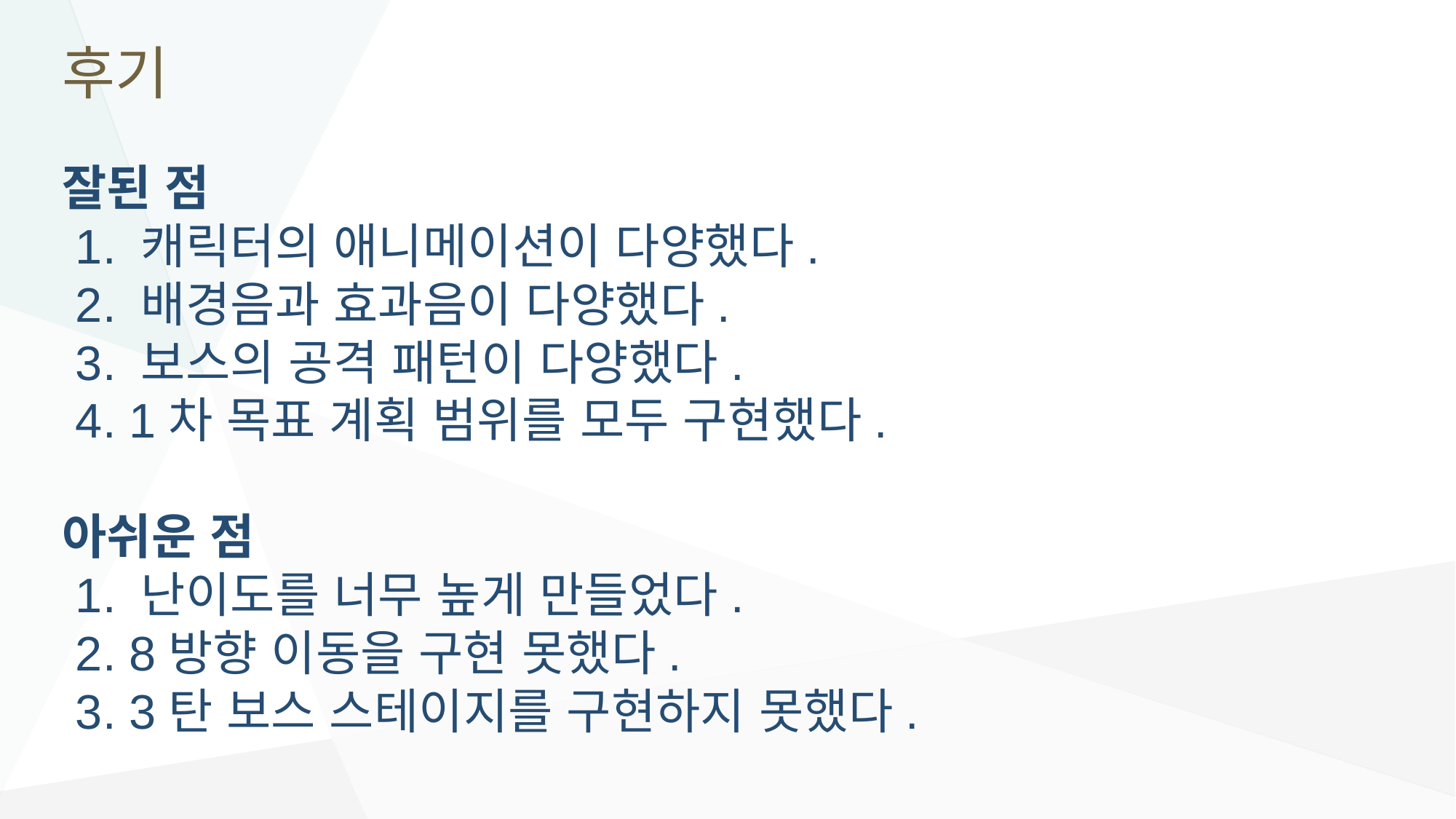

# 후기
잘된 점
 1. 캐릭터의 애니메이션이 다양했다.
 2. 배경음과 효과음이 다양했다.
 3. 보스의 공격 패턴이 다양했다.
 4. 1차 목표 계획 범위를 모두 구현했다.

아쉬운 점
 1. 난이도를 너무 높게 만들었다.
 2. 8방향 이동을 구현 못했다.
 3. 3탄 보스 스테이지를 구현하지 못했다.